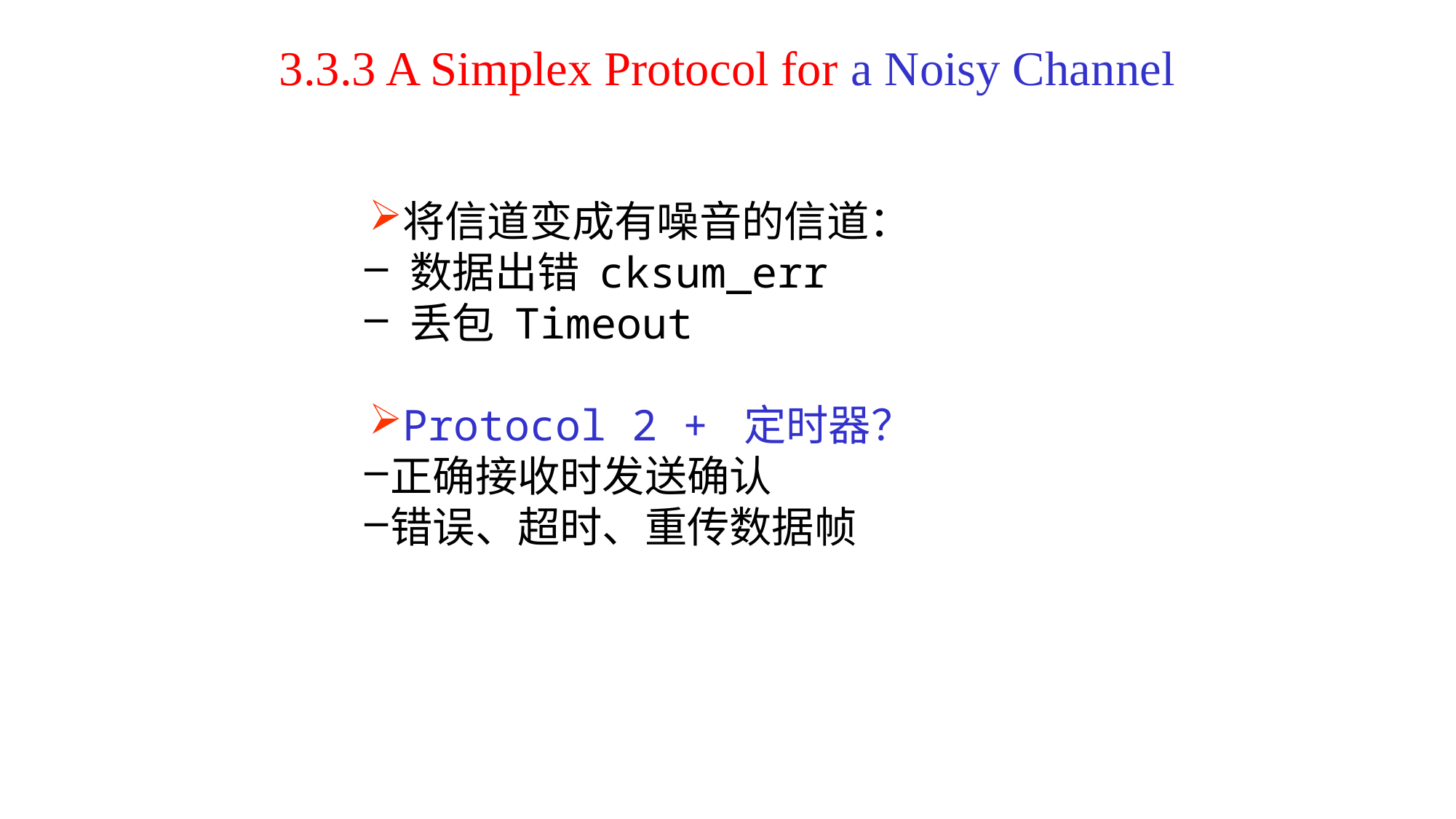

3.3.3 A Simplex Protocol for a Noisy Channel
将信道变成有噪音的信道：
 数据出错 cksum_err
 丢包 Timeout

Protocol 2 + 定时器？
正确接收时发送确认
错误、超时、重传数据帧